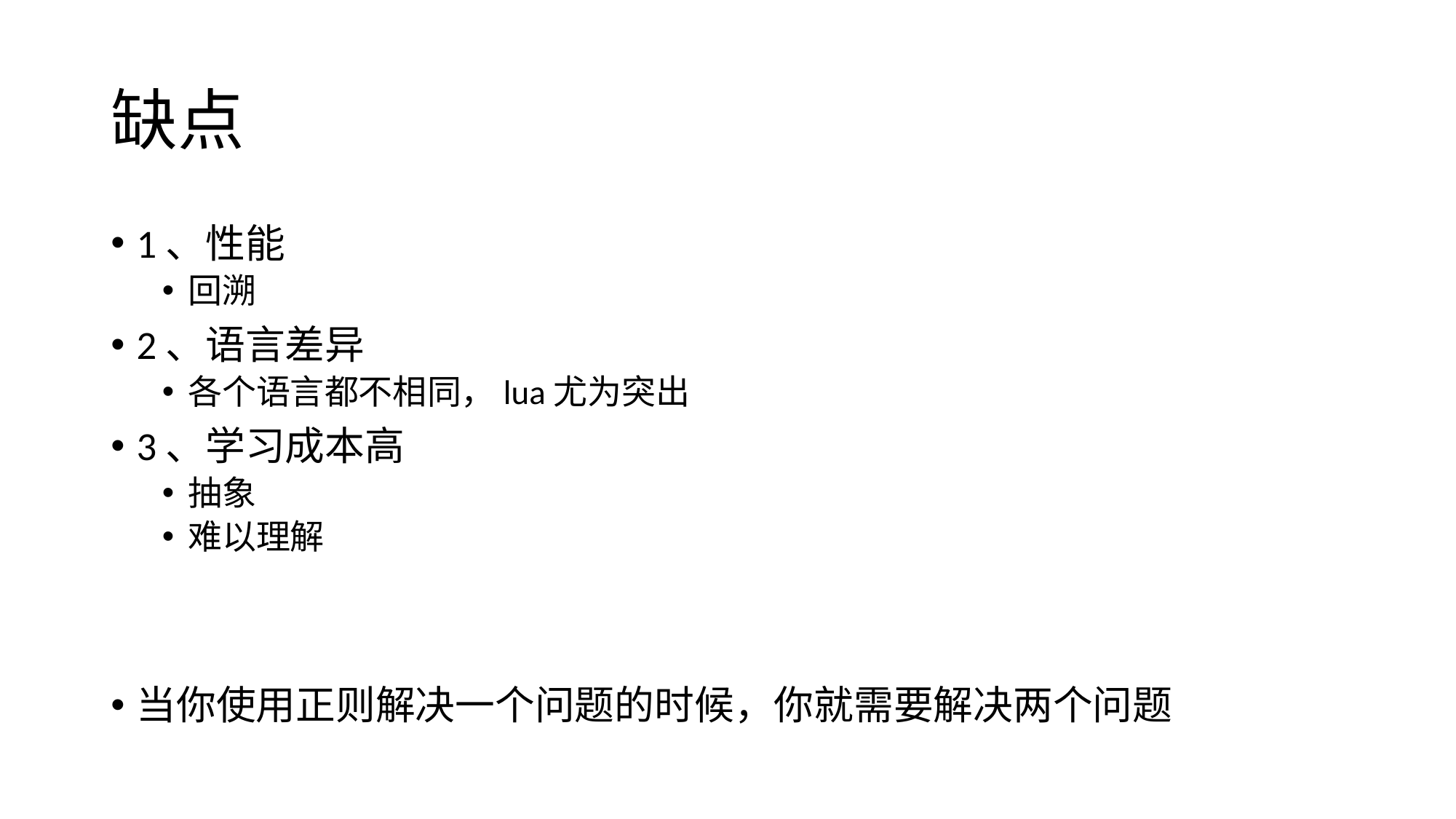

# 缺点
1、性能
回溯
2、语言差异
各个语言都不相同，lua尤为突出
3、学习成本高
抽象
难以理解

当你使用正则解决一个问题的时候，你就需要解决两个问题